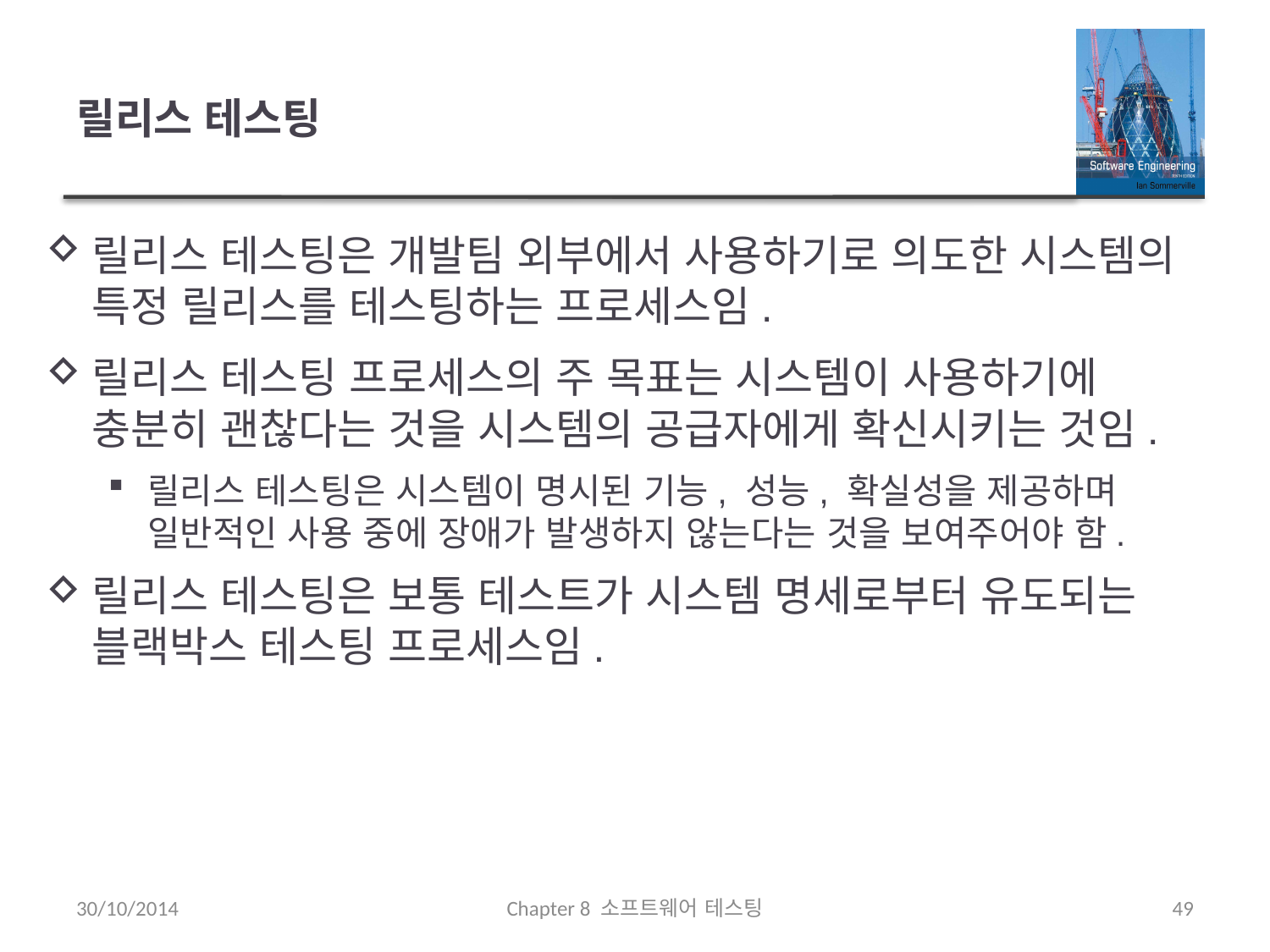

# 릴리스 테스팅
릴리스 테스팅은 개발팀 외부에서 사용하기로 의도한 시스템의 특정 릴리스를 테스팅하는 프로세스임.
릴리스 테스팅 프로세스의 주 목표는 시스템이 사용하기에 충분히 괜찮다는 것을 시스템의 공급자에게 확신시키는 것임.
릴리스 테스팅은 시스템이 명시된 기능, 성능, 확실성을 제공하며 일반적인 사용 중에 장애가 발생하지 않는다는 것을 보여주어야 함.
릴리스 테스팅은 보통 테스트가 시스템 명세로부터 유도되는 블랙박스 테스팅 프로세스임.

30/10/2014
Chapter 8 소프트웨어 테스팅
49